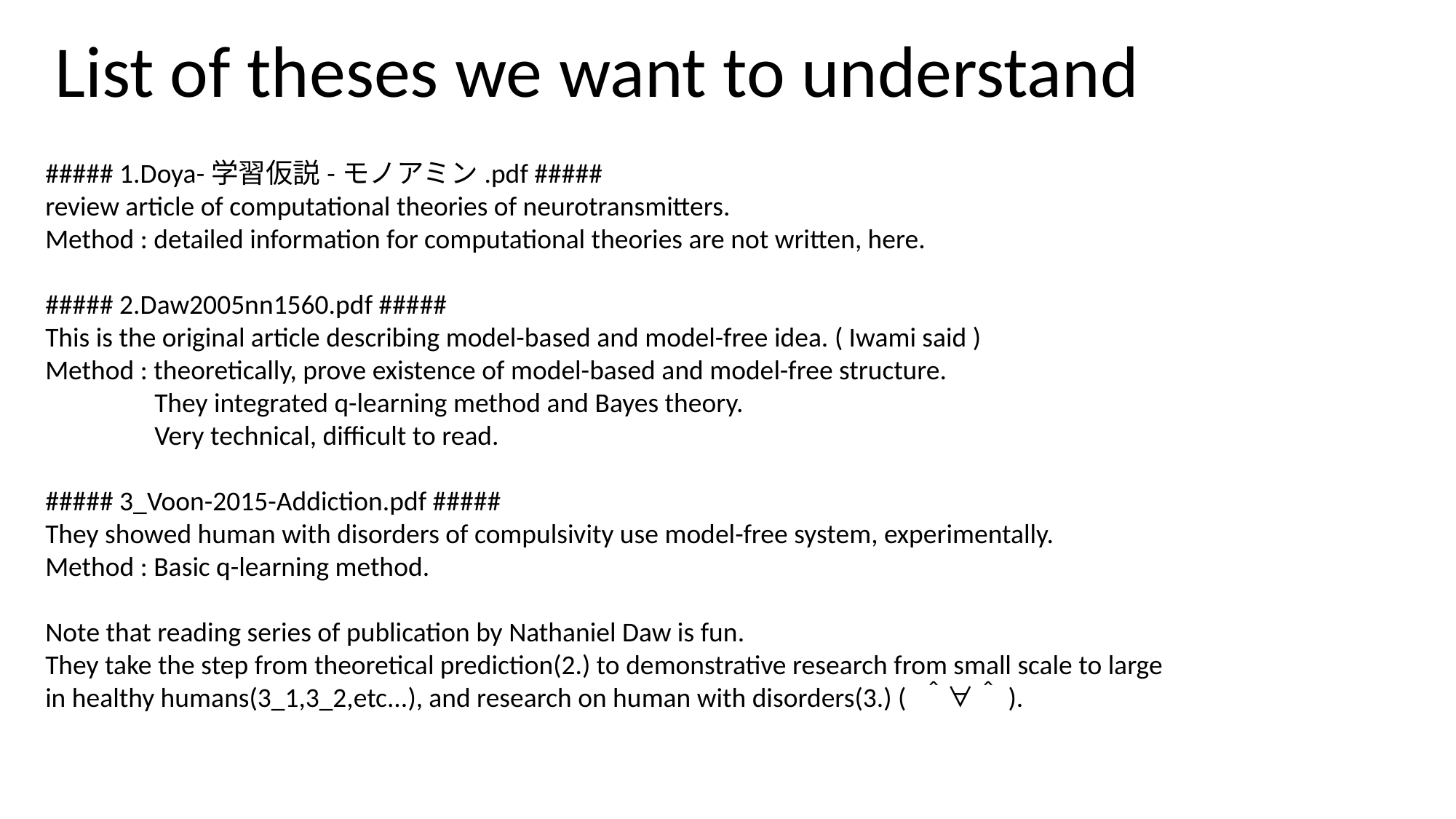

List of theses we want to understand

##### 1.Doya-学習仮説-モノアミン.pdf #####
review article of computational theories of neurotransmitters.
Method : detailed information for computational theories are not written, here.

##### 2.Daw2005nn1560.pdf #####
This is the original article describing model-based and model-free idea. ( Iwami said )
Method : theoretically, prove existence of model-based and model-free structure.
	They integrated q-learning method and Bayes theory.
	Very technical, difficult to read.

##### 3_Voon-2015-Addiction.pdf #####
They showed human with disorders of compulsivity use model-free system, experimentally.
Method : Basic q-learning method.

Note that reading series of publication by Nathaniel Daw is fun.
They take the step from theoretical prediction(2.) to demonstrative research from small scale to large
in healthy humans(3_1,3_2,etc...), and research on human with disorders(3.) ( ＾∀＾).